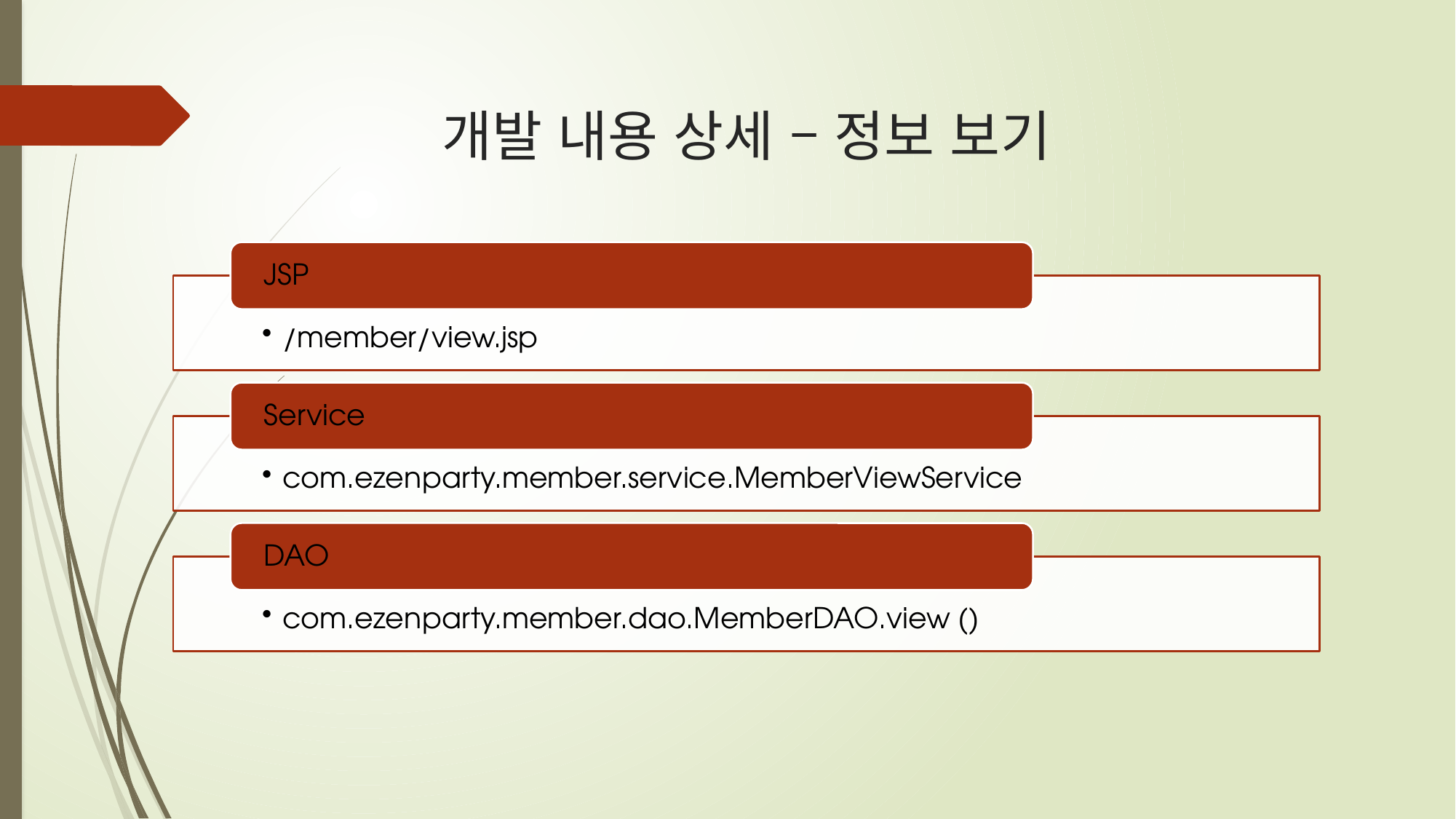

# 개발 내용 상세 – 정보 보기

JSP

/member/view.jsp

Service

com.ezenparty.member.service.MemberViewService

DAO

com.ezenparty.member.dao.MemberDAO.view ()